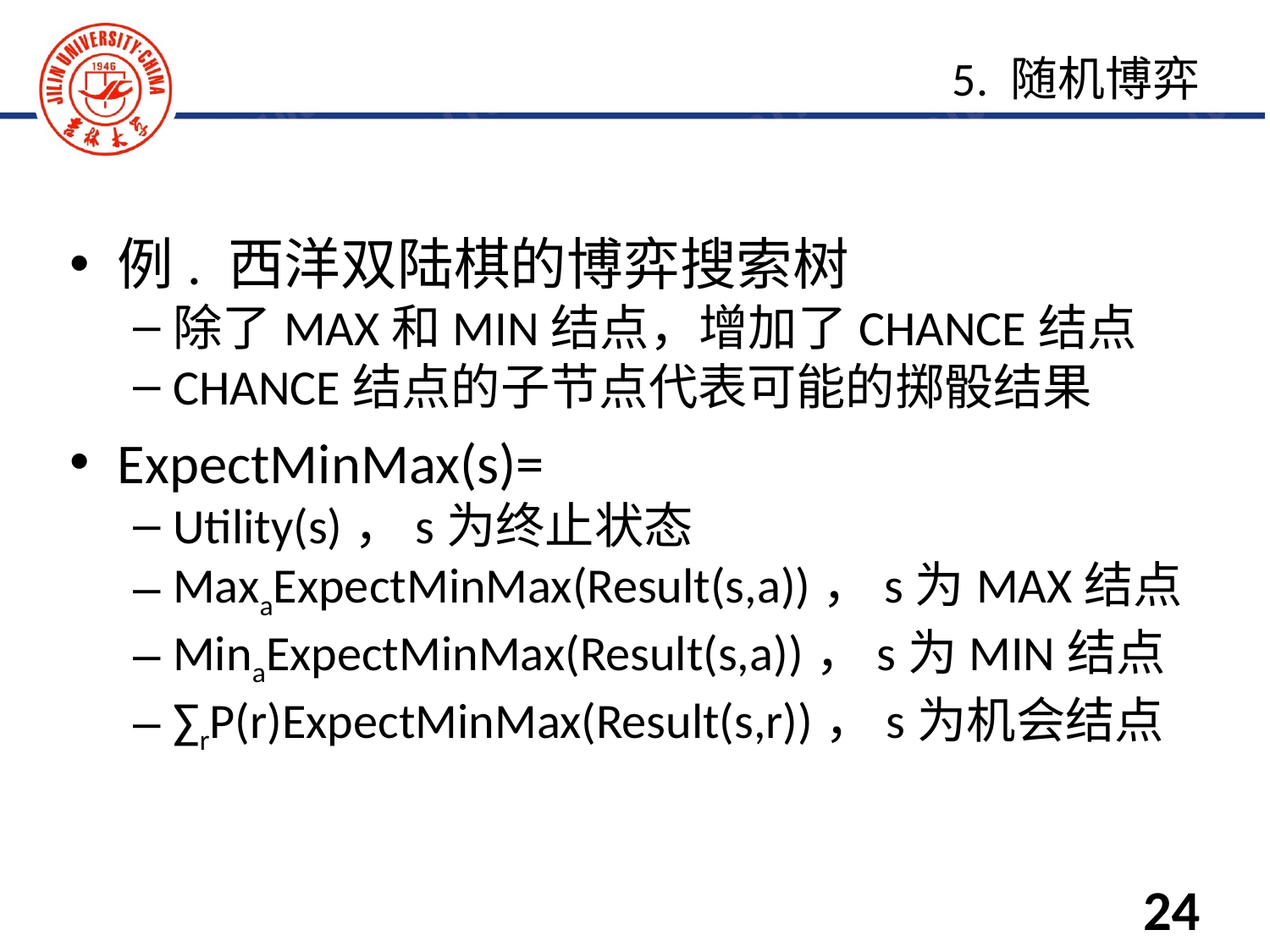

例. 西洋双陆棋的博弈搜索树
除了MAX和MIN结点，增加了CHANCE结点
CHANCE结点的子节点代表可能的掷骰结果
ExpectMinMax(s)=
Utility(s)，s为终止状态
MaxaExpectMinMax(Result(s,a))，s为MAX结点
MinaExpectMinMax(Result(s,a))，s为MIN结点
∑rP(r)ExpectMinMax(Result(s,r))，s为机会结点
5. 随机博弈
24